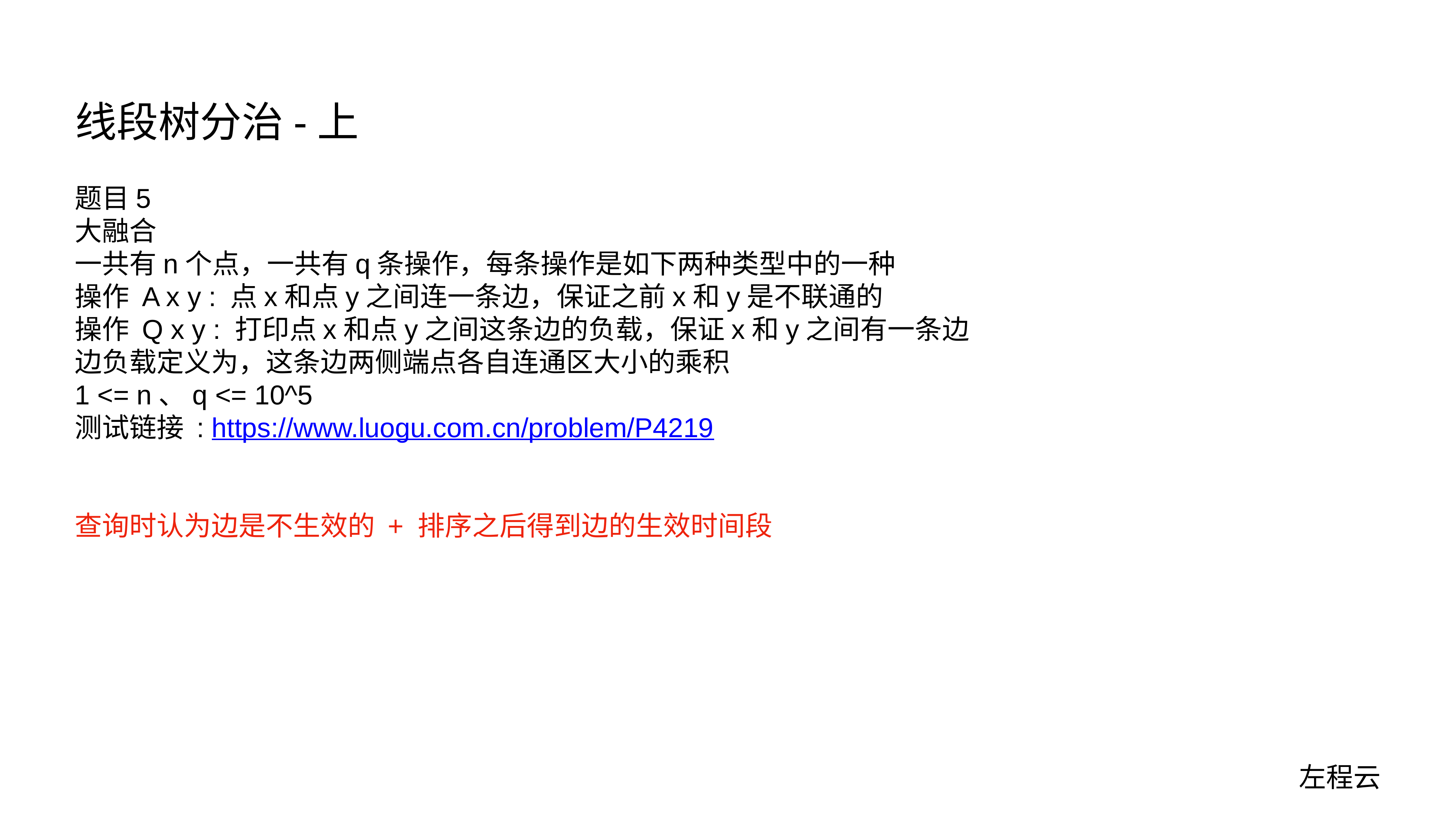

# 线段树分治-上
题目5
大融合
一共有n个点，一共有q条操作，每条操作是如下两种类型中的一种
操作 A x y : 点x和点y之间连一条边，保证之前x和y是不联通的
操作 Q x y : 打印点x和点y之间这条边的负载，保证x和y之间有一条边
边负载定义为，这条边两侧端点各自连通区大小的乘积
1 <= n、q <= 10^5
测试链接 : https://www.luogu.com.cn/problem/P4219

查询时认为边是不生效的 + 排序之后得到边的生效时间段
左程云